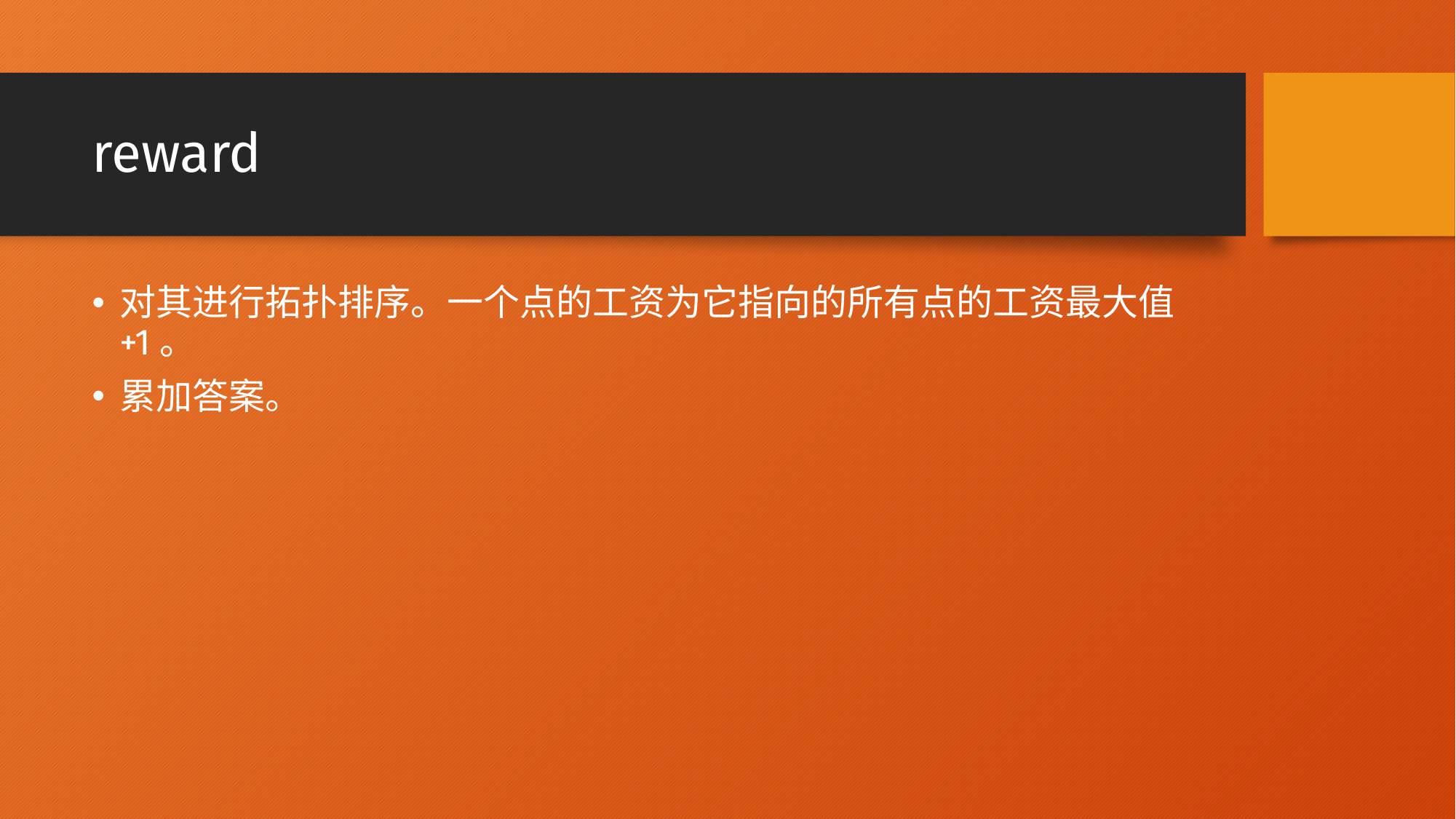

# reward
对其进行拓扑排序。一个点的工资为它指向的所有点的工资最大值+1。
累加答案。